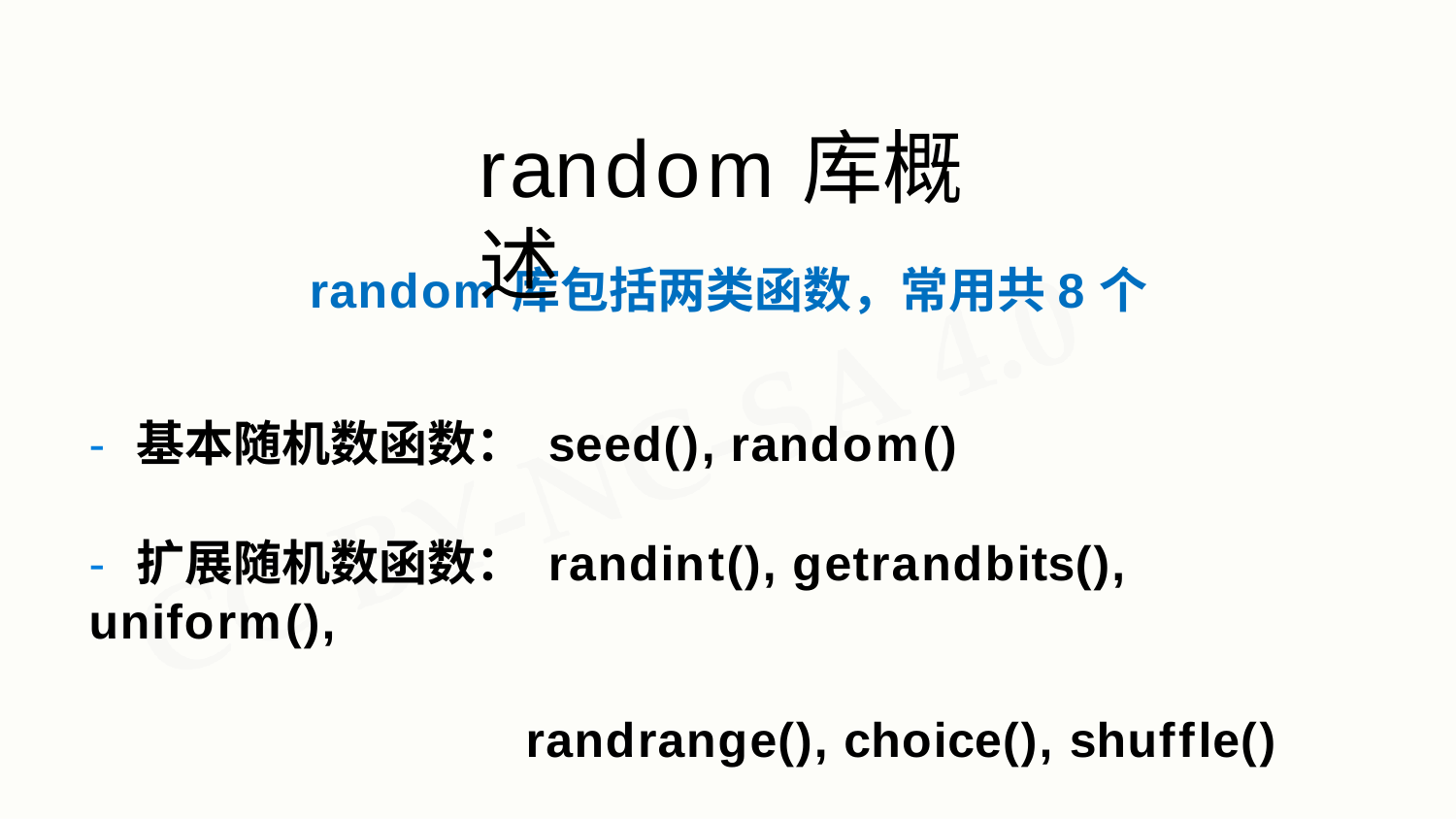

# random库概述
random库包括两类函数，常用共8个

- 基本随机数函数： seed(), random()

- 扩展随机数函数： randint(), getrandbits(), uniform(),

randrange(), choice(), shuffle()